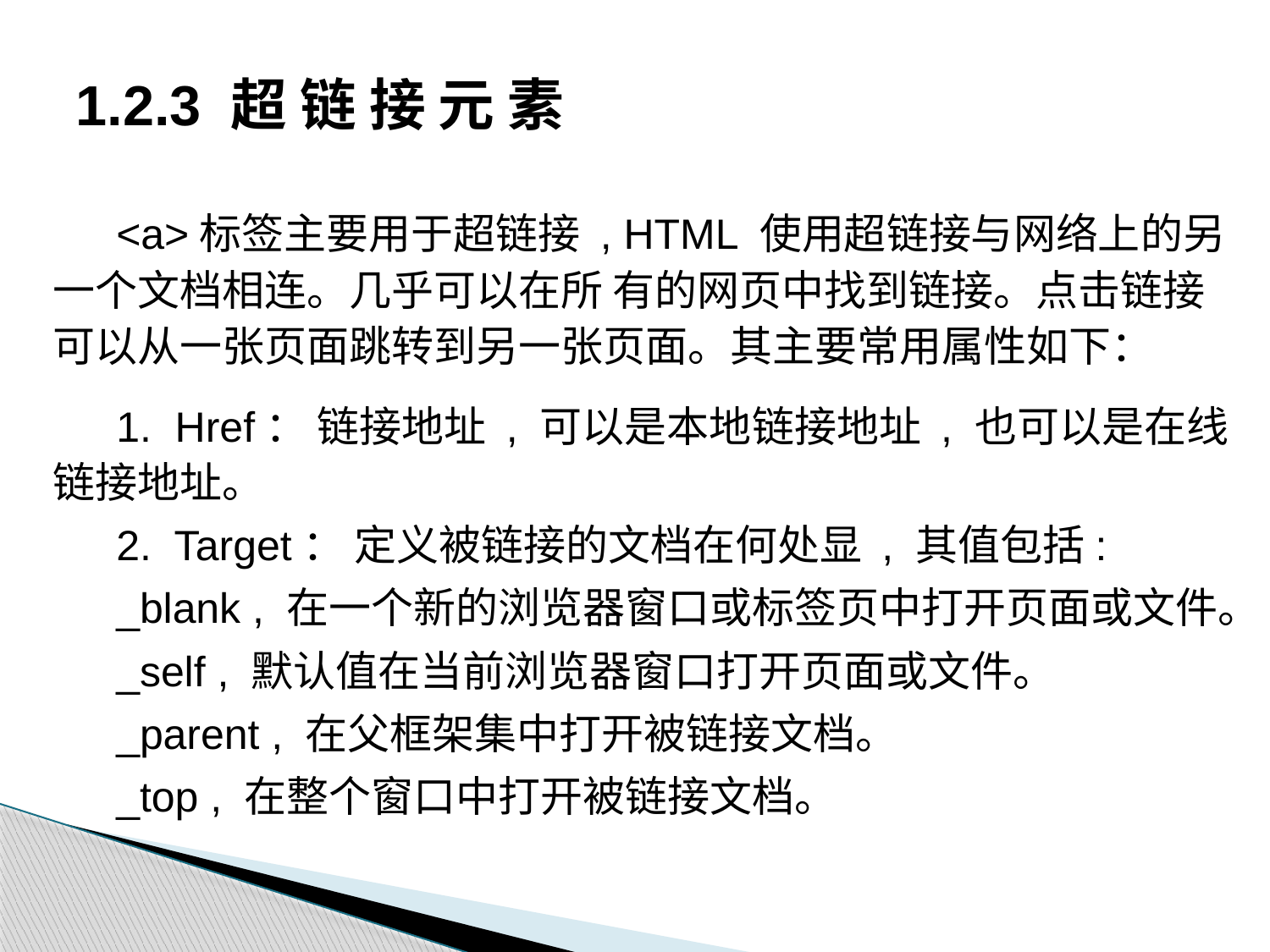

# 1.2.3 超 链 接 元 素
<a>标签主要用于超链接 , HTML 使用超链接与网络上的另一个文档相连。几乎可以在所 有的网页中找到链接。点击链接可以从一张页面跳转到另一张页面。其主要常用属性如下：
1.  Href： 链接地址 , 可以是本地链接地址 , 也可以是在线链接地址。
2.  Target： 定义被链接的文档在何处显 , 其值包括:
_blank , 在一个新的浏览器窗口或标签页中打开页面或文件。
_self , 默认值在当前浏览器窗口打开页面或文件。
_parent , 在父框架集中打开被链接文档。
_top , 在整个窗口中打开被链接文档。